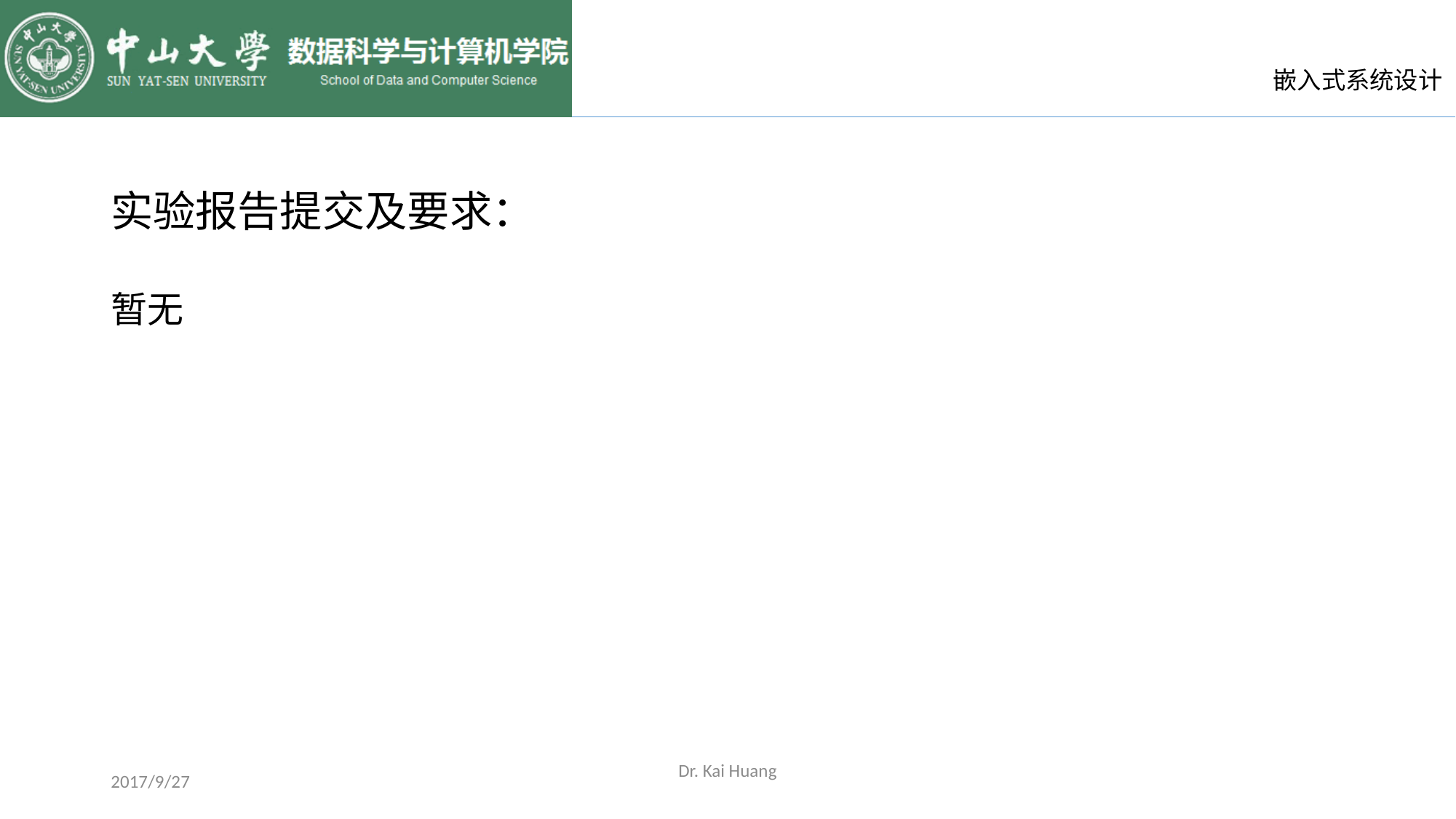

实验报告提交及要求：

暂无
2017/9/27
Dr. Kai Huang

16